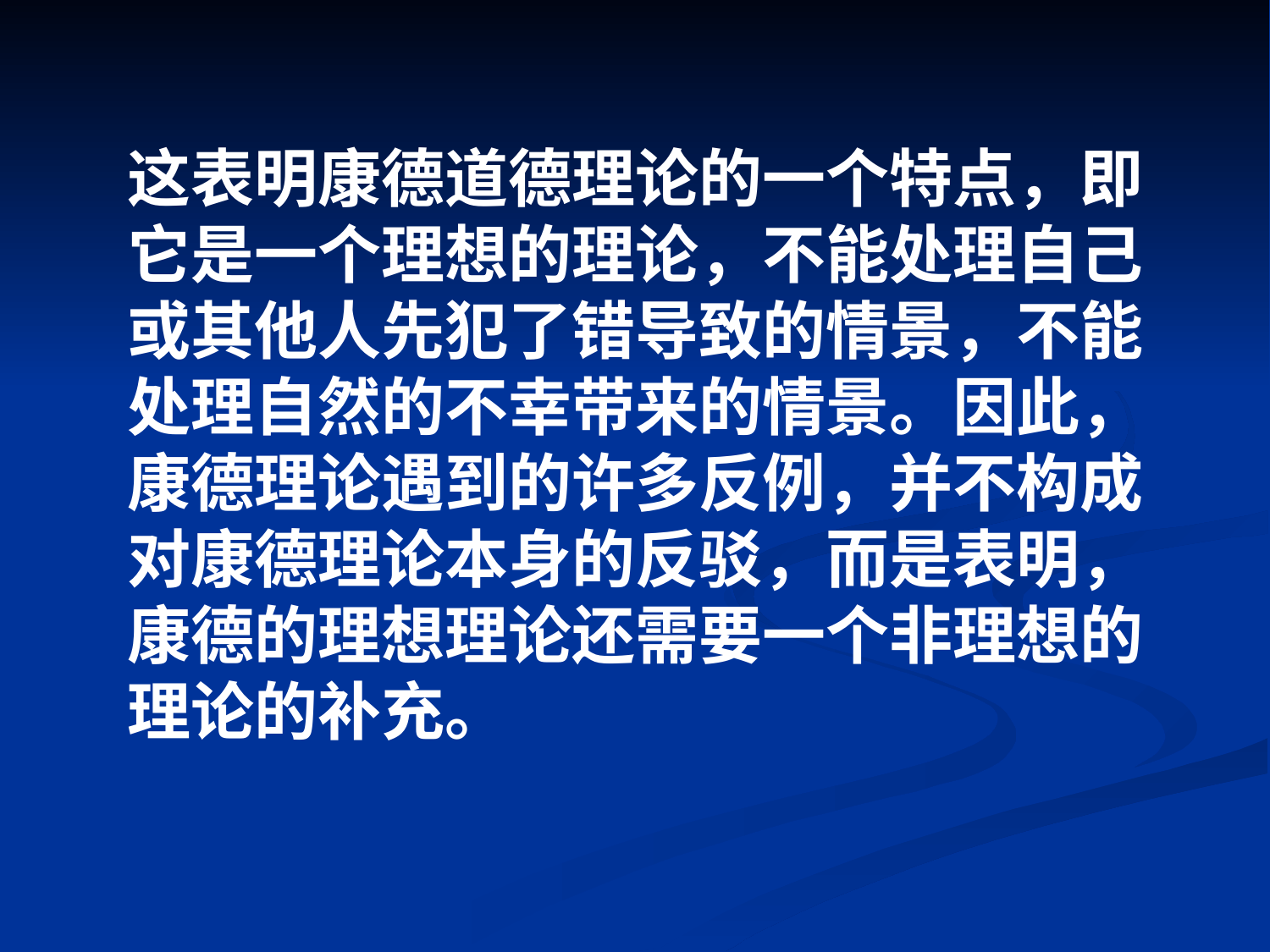

这表明康德道德理论的一个特点，即它是一个理想的理论，不能处理自己或其他人先犯了错导致的情景，不能处理自然的不幸带来的情景。因此，康德理论遇到的许多反例，并不构成对康德理论本身的反驳，而是表明，康德的理想理论还需要一个非理想的理论的补充。